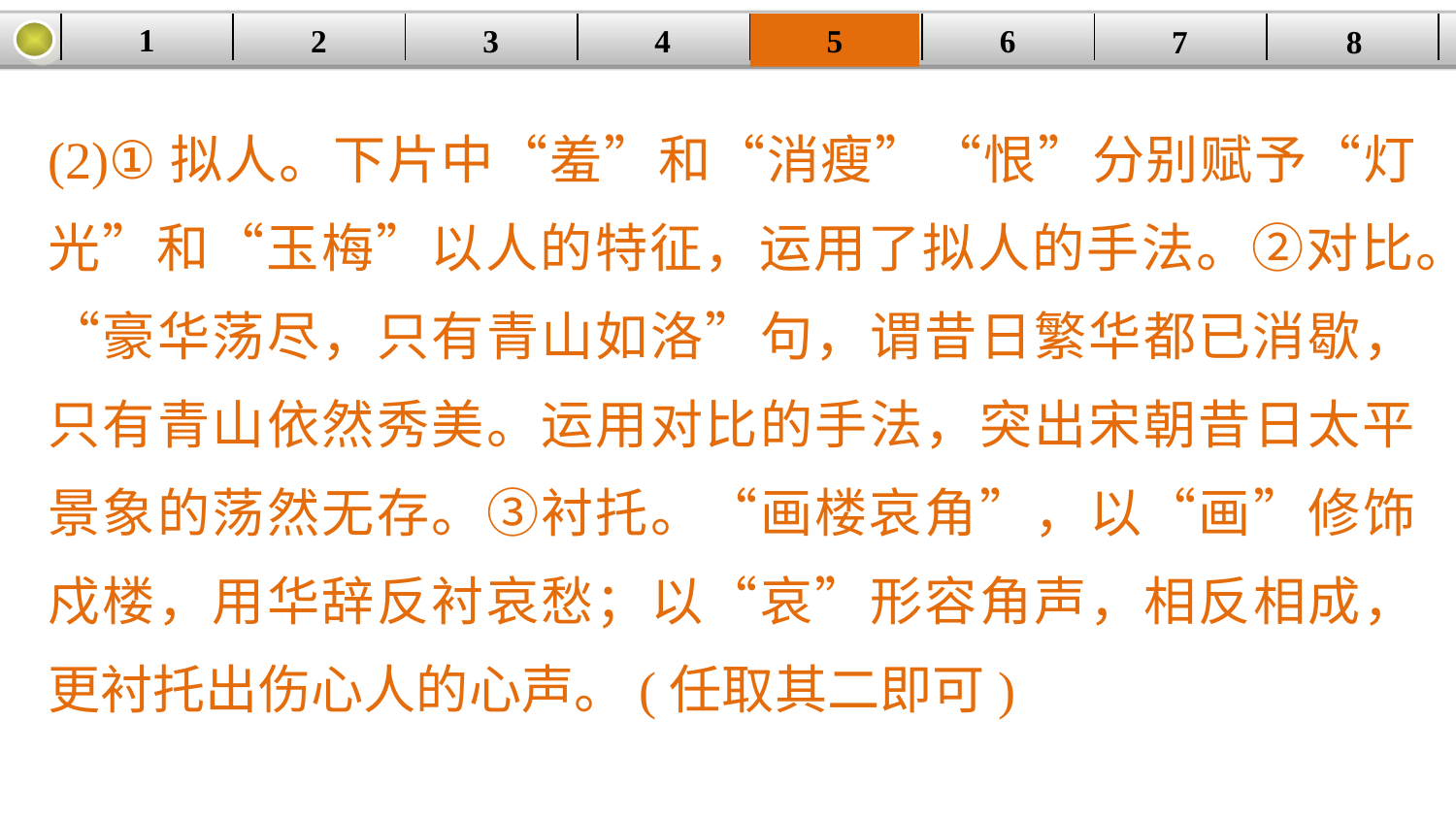

1
2
3
4
|  |  |  |  |  |  |  |  |
| --- | --- | --- | --- | --- | --- | --- | --- |
5
6
7
8

(2)①拟人。下片中“羞”和“消瘦”“恨”分别赋予“灯光”和“玉梅”以人的特征，运用了拟人的手法。②对比。“豪华荡尽，只有青山如洛”句，谓昔日繁华都已消歇，只有青山依然秀美。运用对比的手法，突出宋朝昔日太平景象的荡然无存。③衬托。“画楼哀角”，以“画”修饰戍楼，用华辞反衬哀愁；以“哀”形容角声，相反相成，更衬托出伤心人的心声。(任取其二即可)